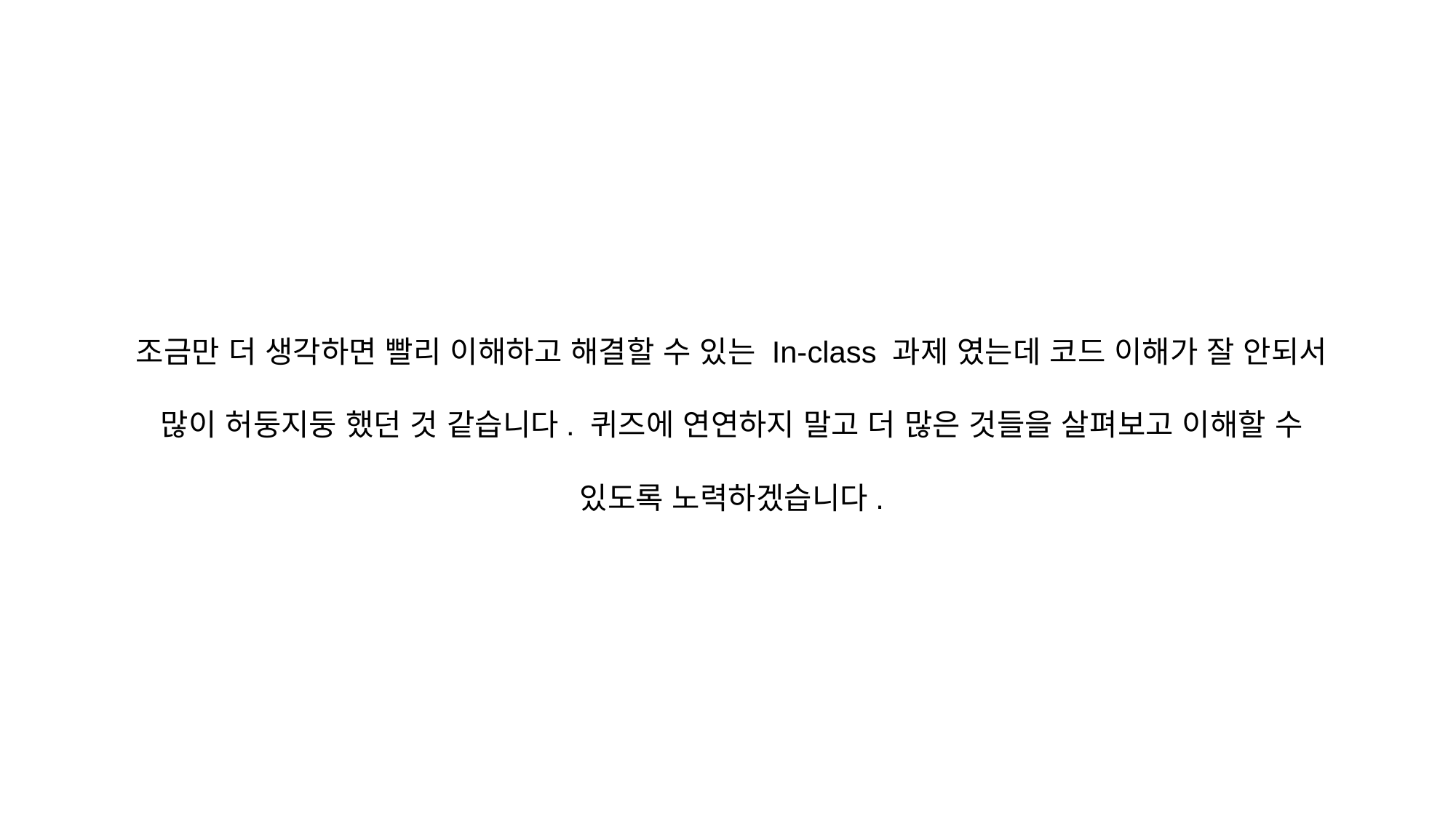

# 조금만 더 생각하면 빨리 이해하고 해결할 수 있는 In-class 과제 였는데 코드 이해가 잘 안되서 많이 허둥지둥 했던 것 같습니다. 퀴즈에 연연하지 말고 더 많은 것들을 살펴보고 이해할 수 있도록 노력하겠습니다.